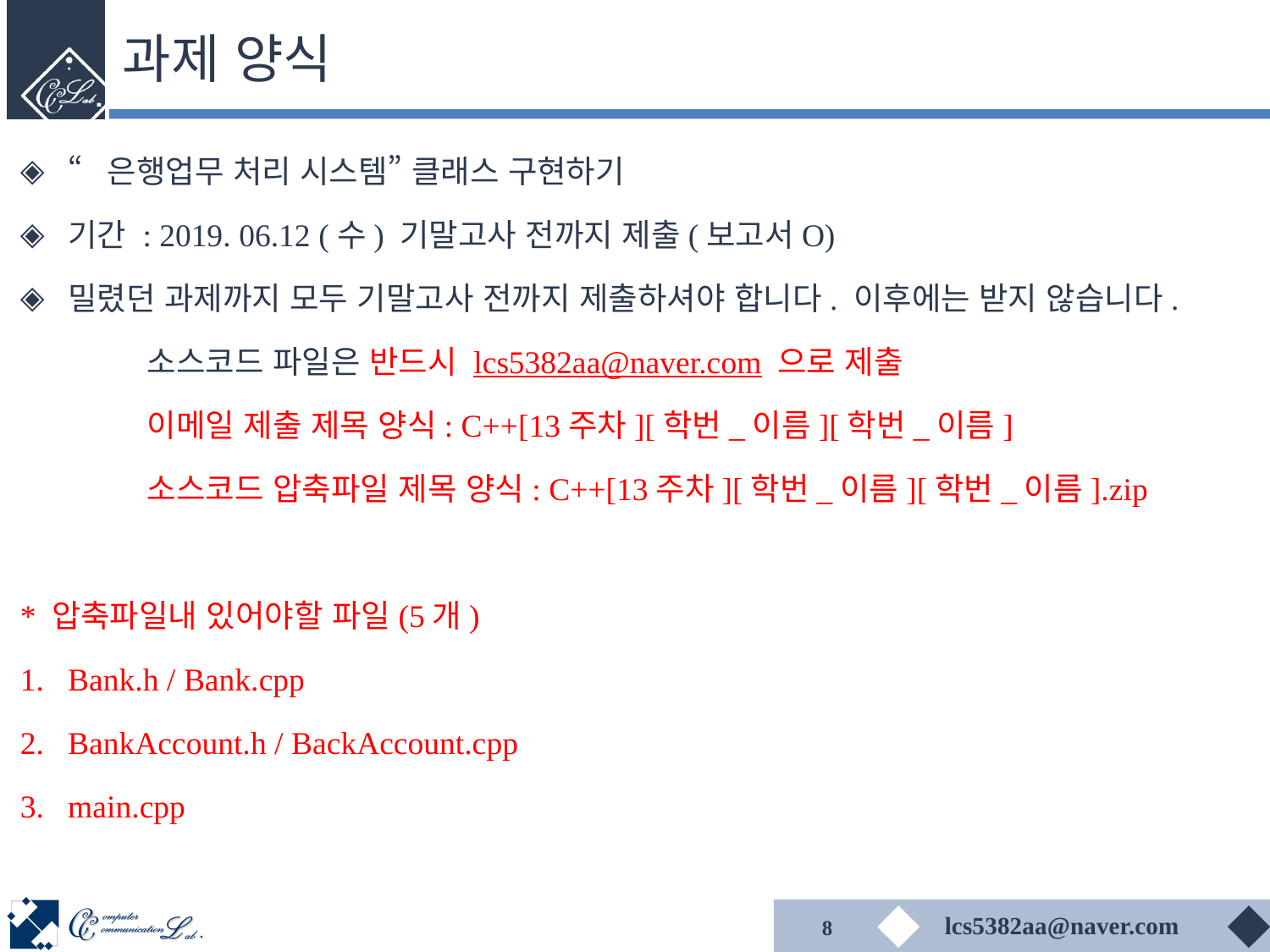

# 과제 양식

“은행업무 처리 시스템” 클래스 구현하기
기간 : 2019. 06.12 (수) 기말고사 전까지 제출(보고서O)
밀렸던 과제까지 모두 기말고사 전까지 제출하셔야 합니다. 이후에는 받지 않습니다.
	소스코드 파일은 반드시 lcs5382aa@naver.com 으로 제출
	이메일 제출 제목 양식: C++[13주차][학번_이름][학번_이름]
 	소스코드 압축파일 제목 양식: C++[13주차][학번_이름][학번_이름].zip

* 압축파일내 있어야할 파일(5개)
Bank.h / Bank.cpp
BankAccount.h / BackAccount.cpp
main.cpp